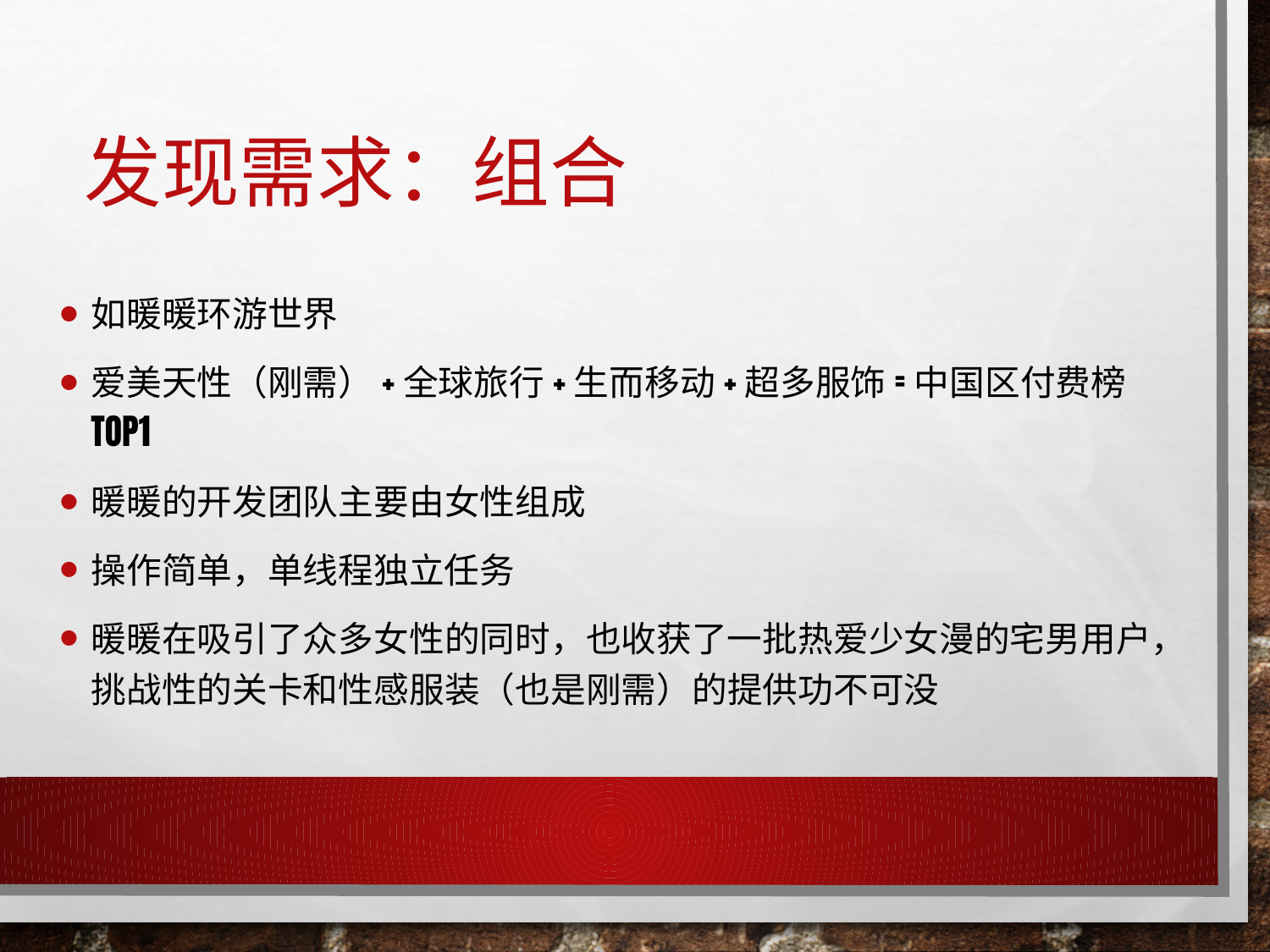

# 发现需求：组合
如暖暖环游世界
爱美天性（刚需）+全球旅行+生而移动+超多服饰=中国区付费榜TOP1
暖暖的开发团队主要由女性组成
操作简单，单线程独立任务
暖暖在吸引了众多女性的同时，也收获了一批热爱少女漫的宅男用户，挑战性的关卡和性感服装（也是刚需）的提供功不可没